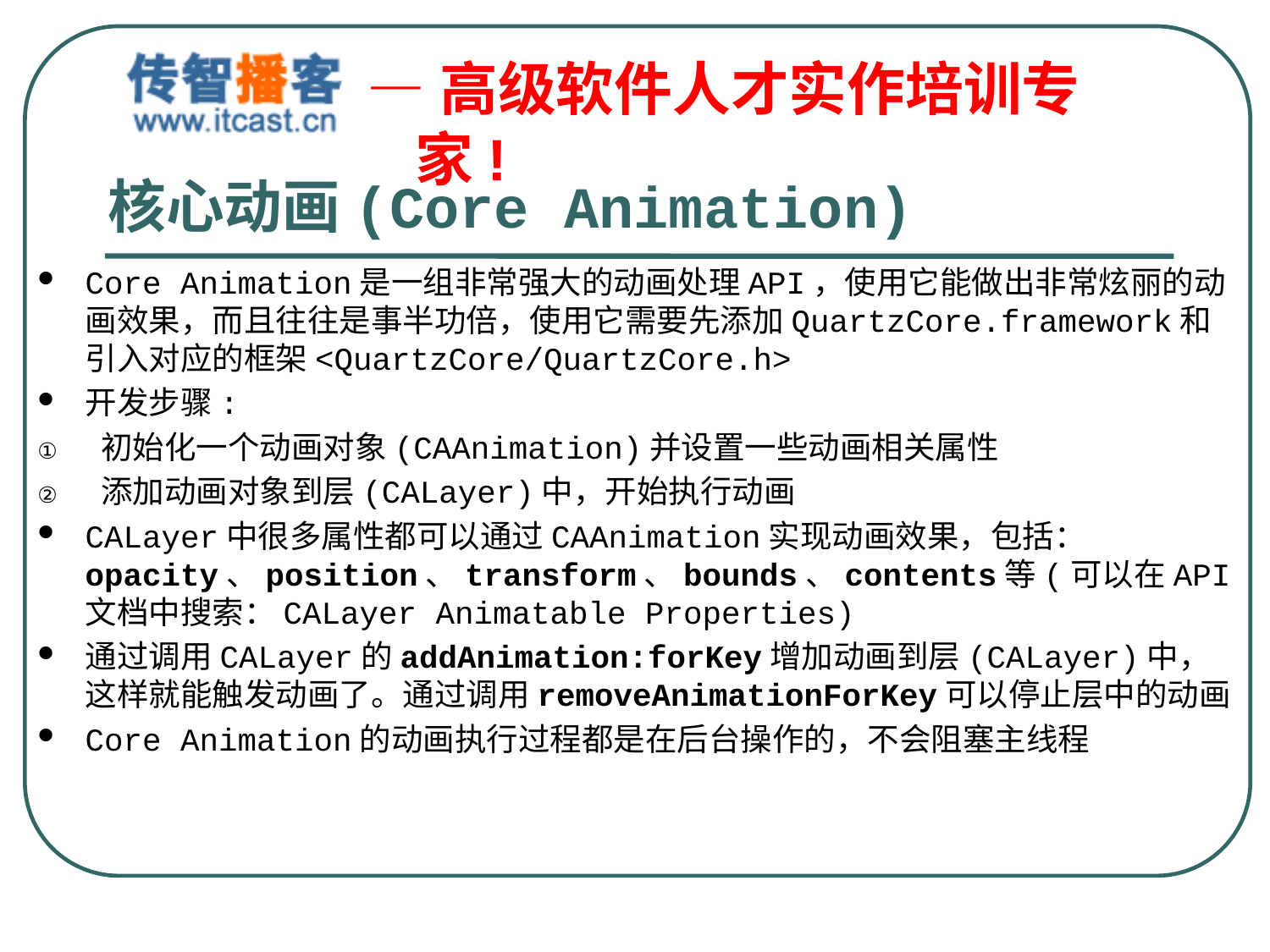

# 核心动画(Core Animation)
Core Animation是一组非常强大的动画处理API，使用它能做出非常炫丽的动画效果，而且往往是事半功倍，使用它需要先添加QuartzCore.framework和引入对应的框架<QuartzCore/QuartzCore.h>
开发步骤:
初始化一个动画对象(CAAnimation)并设置一些动画相关属性
添加动画对象到层(CALayer)中，开始执行动画
CALayer中很多属性都可以通过CAAnimation实现动画效果，包括：opacity、position、transform、bounds、contents等(可以在API文档中搜索：CALayer Animatable Properties)
通过调用CALayer的addAnimation:forKey增加动画到层(CALayer)中，这样就能触发动画了。通过调用removeAnimationForKey可以停止层中的动画
Core Animation的动画执行过程都是在后台操作的，不会阻塞主线程